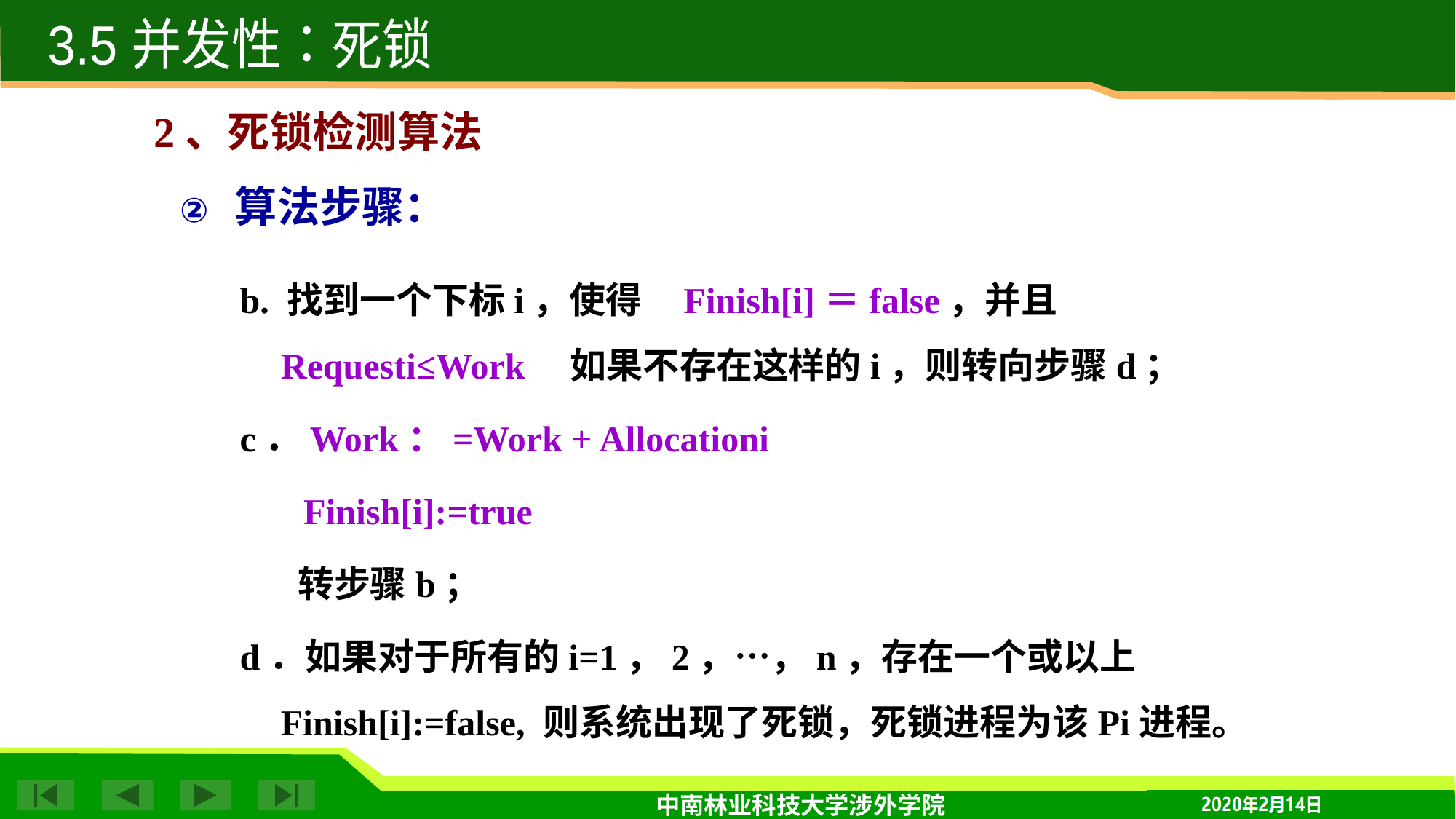

3.5 并发性：死锁
2、死锁检测算法
算法步骤：
b. 找到一个下标i，使得    Finish[i]＝false，并且    Requesti≤Work    如果不存在这样的i，则转向步骤d；
c．Work：=Work + Allocationi
       Finish[i]:=true
      转步骤b；
d．如果对于所有的i=1，2，…，n，存在一个或以上Finish[i]:=false, 则系统出现了死锁，死锁进程为该Pi进程。